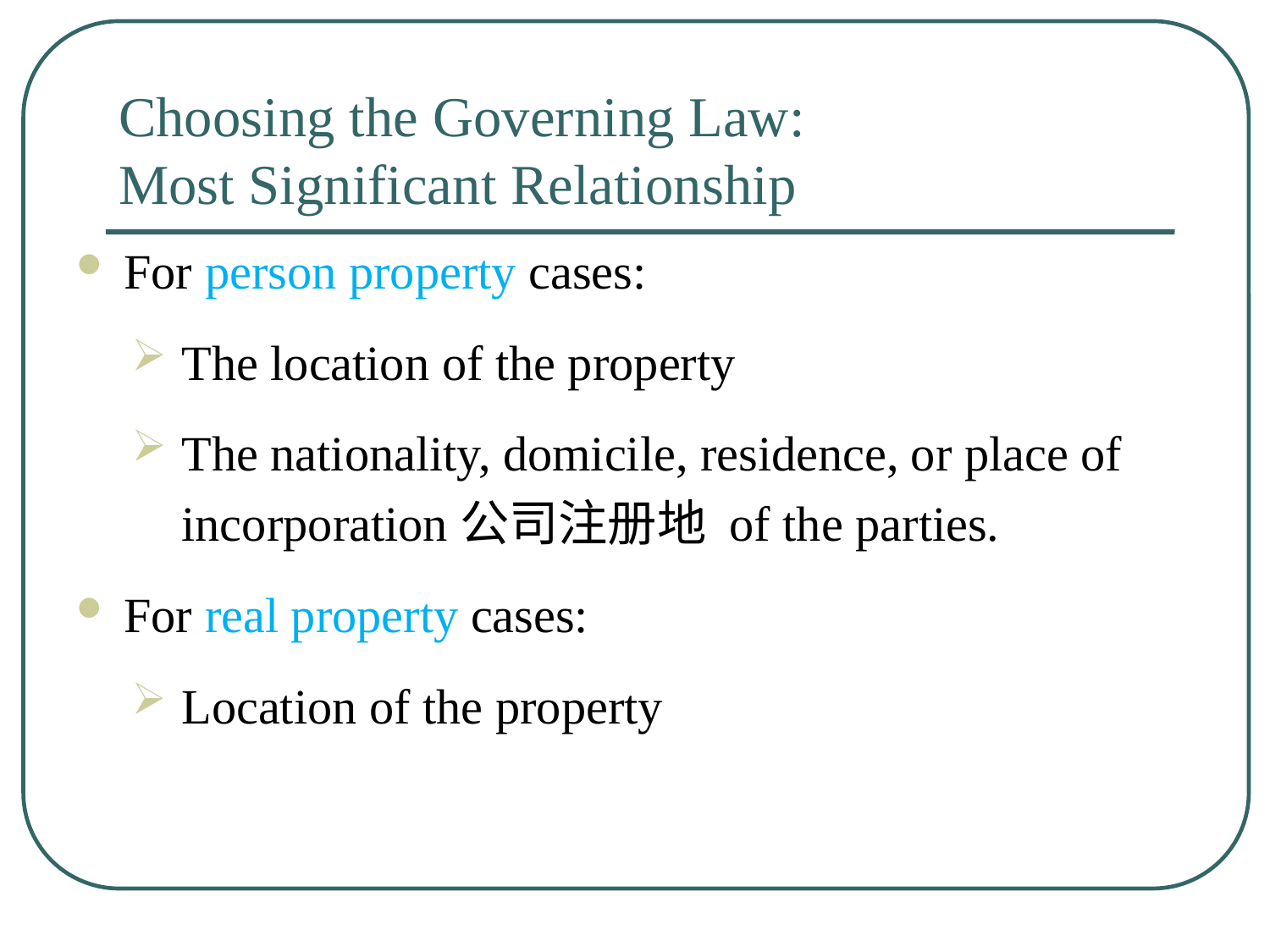

# Choosing the Governing Law: Most Significant Relationship
For person property cases:
The location of the property
The nationality, domicile, residence, or place of incorporation公司注册地 of the parties.
For real property cases:
Location of the property